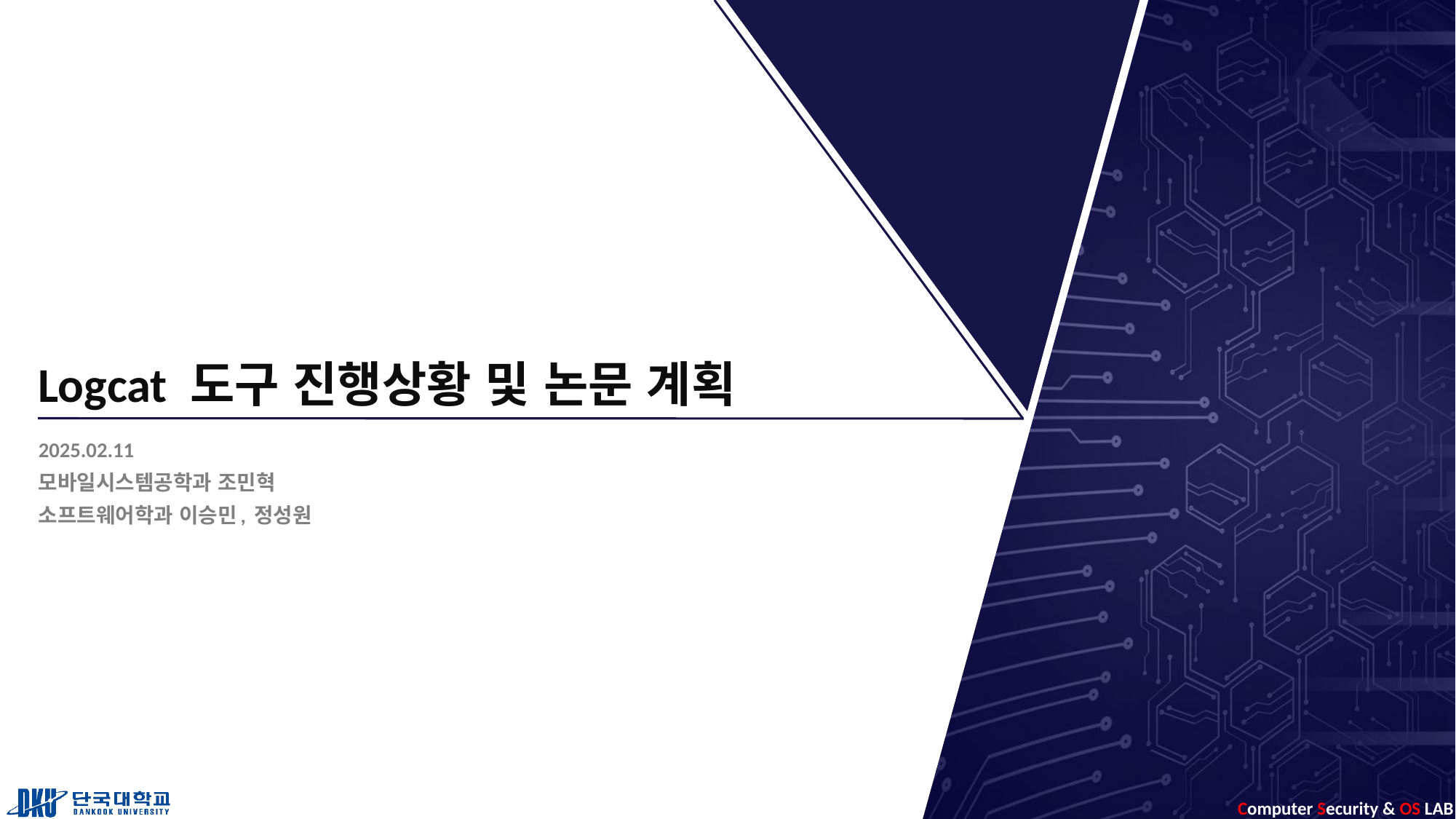

# Logcat 도구 진행상황 및 논문 계획
2025.02.11
모바일시스템공학과 조민혁
소프트웨어학과 이승민, 정성원